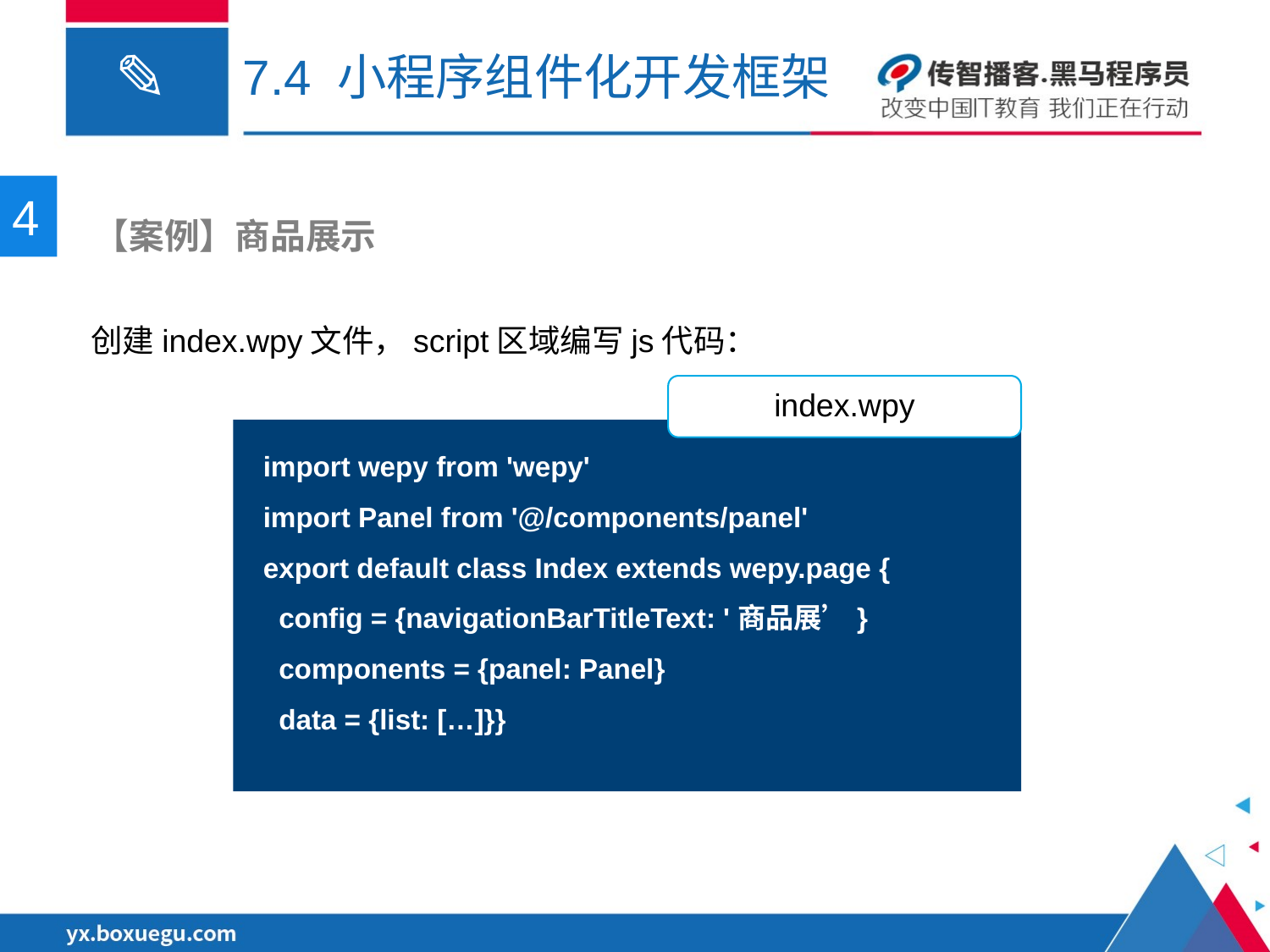

# 7.4 小程序组件化开发框架

4
  【案例】商品展示
创建index.wpy文件，script区域编写js代码：
index.wpy

import wepy from 'wepy'
import Panel from '@/components/panel'
export default class Index extends wepy.page {
  config = {navigationBarTitleText: '商品展’}
  components = {panel: Panel}
  data = {list: […]}}